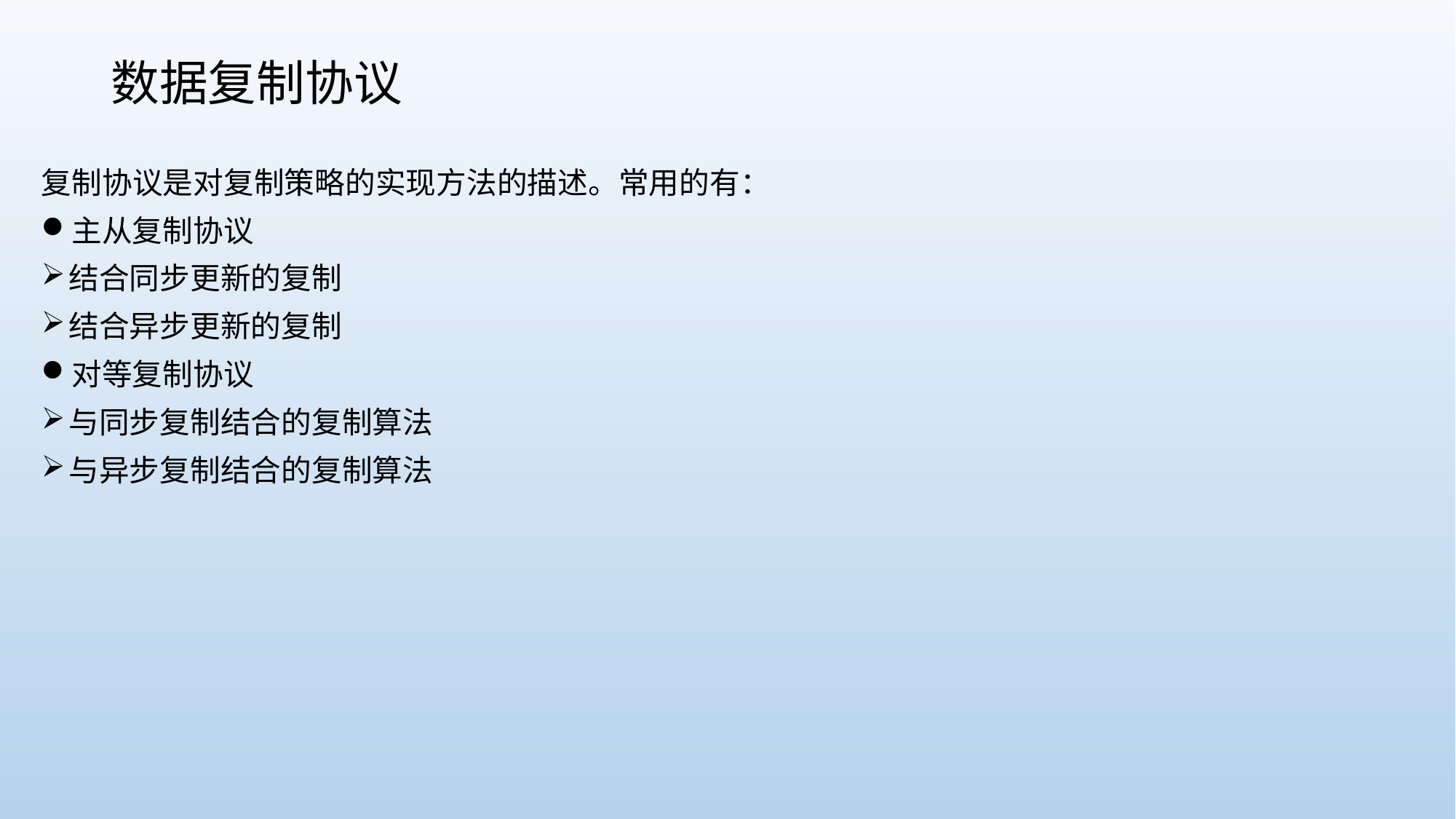

# 数据复制协议
复制协议是对复制策略的实现方法的描述。常用的有：
主从复制协议
结合同步更新的复制
结合异步更新的复制
对等复制协议
与同步复制结合的复制算法
与异步复制结合的复制算法